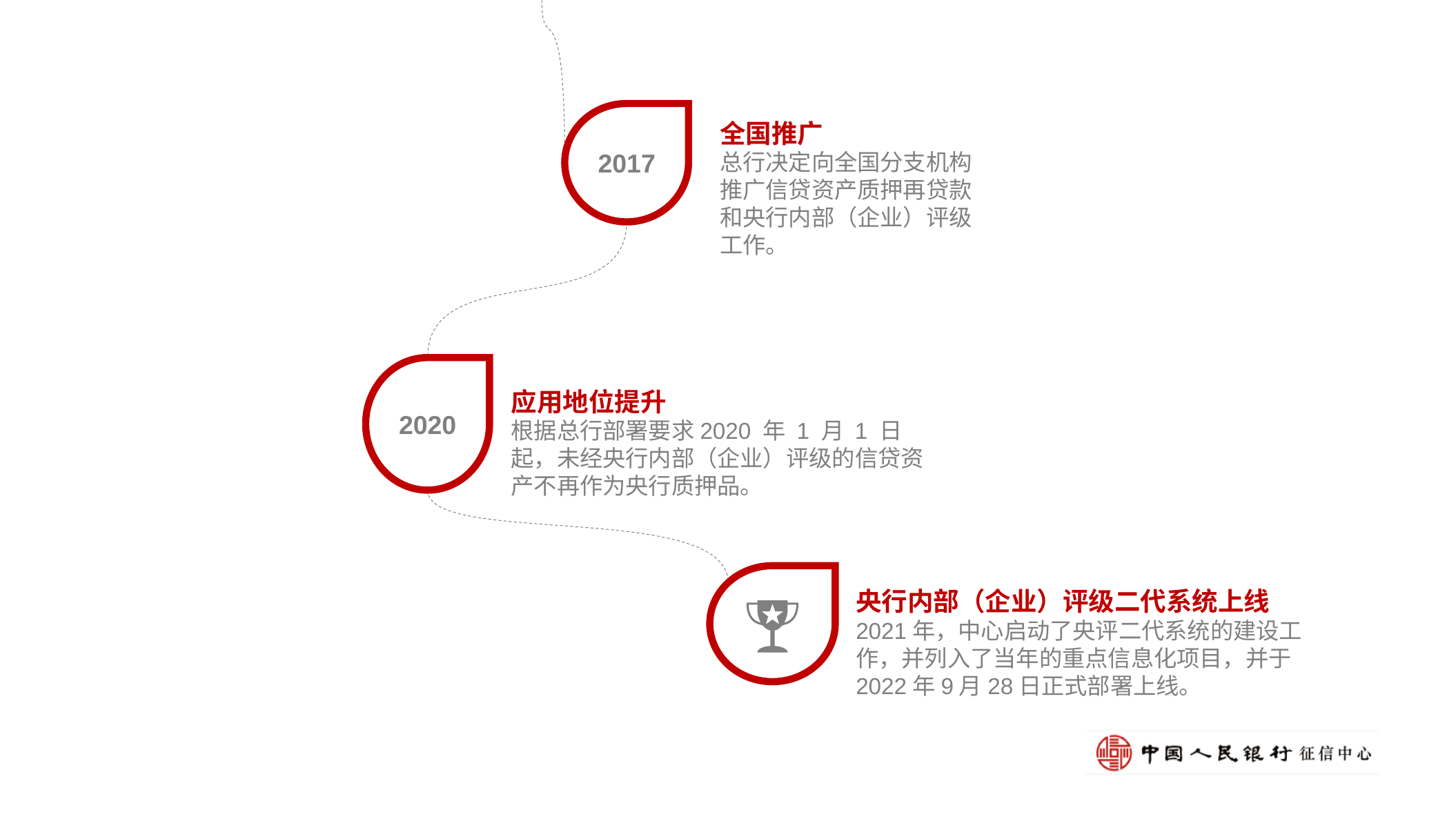

2017
全国推广
总行决定向全国分支机构推广信贷资产质押再贷款和央行内部（企业）评级工作。
2020
应用地位提升
根据总行部署要求2020 年 1 月 1 日
起，未经央行内部（企业）评级的信贷资产不再作为央行质押品。

央行内部（企业）评级二代系统上线
2021年，中心启动了央评二代系统的建设工作，并列入了当年的重点信息化项目，并于2022年9月28日正式部署上线。